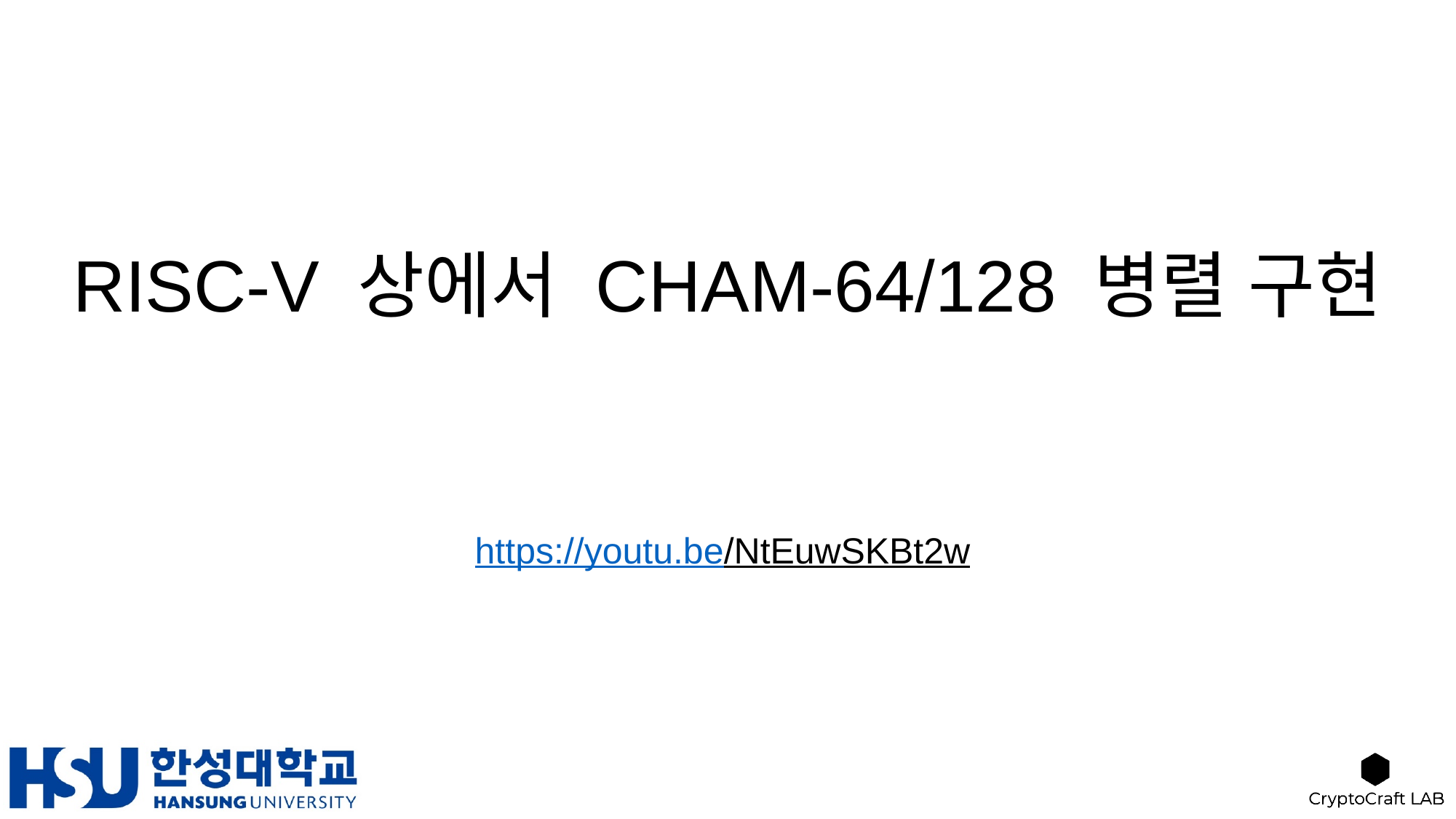

# RISC-V 상에서 CHAM-64/128 병렬 구현
https://youtu.be/NtEuwSKBt2w